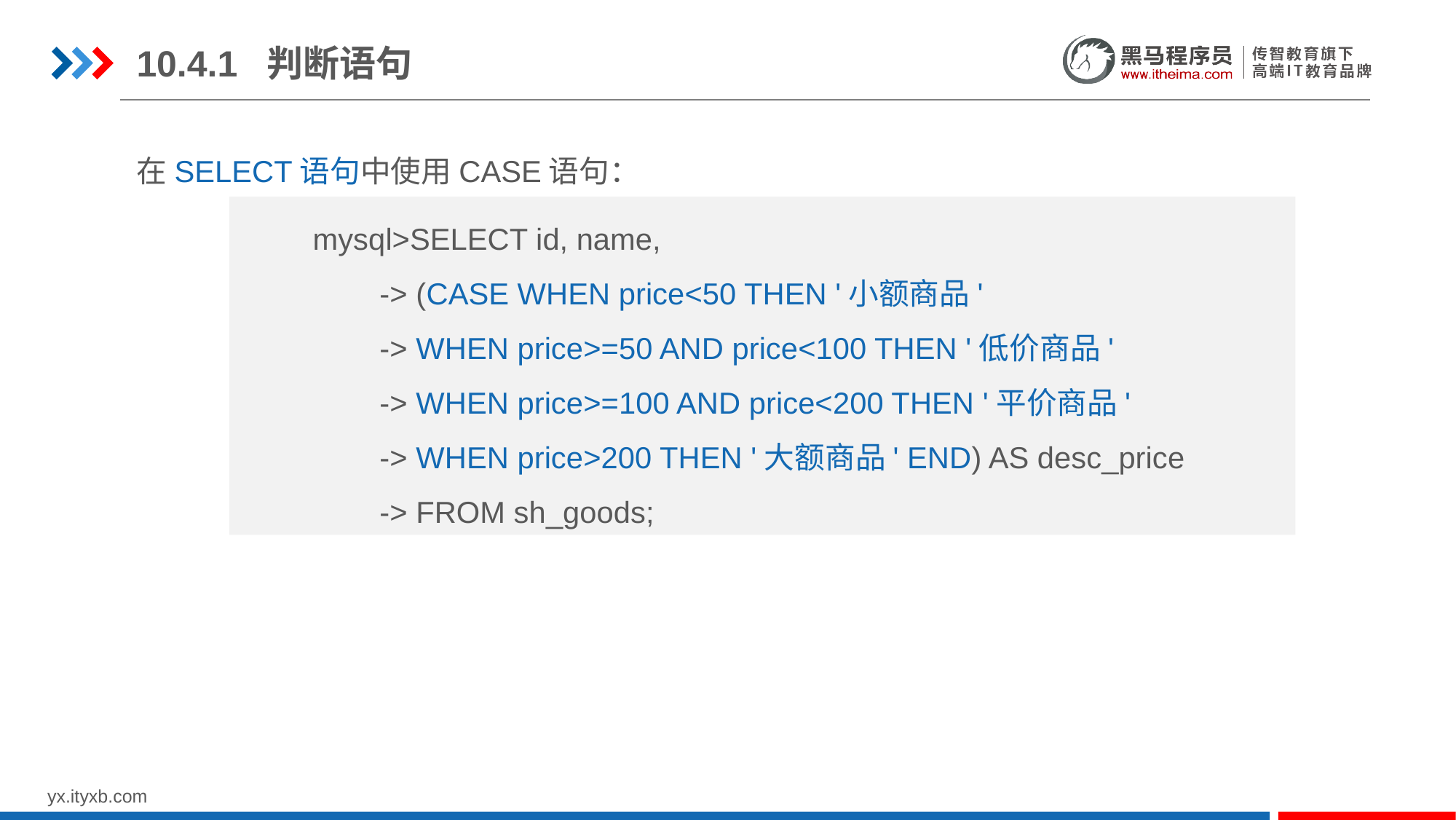

10.4.1  判断语句
在SELECT语句中使用CASE语句：
mysql>SELECT id, name,
        -> (CASE WHEN price<50 THEN '小额商品'
        -> WHEN price>=50 AND price<100 THEN '低价商品'
        -> WHEN price>=100 AND price<200 THEN '平价商品'
        -> WHEN price>200 THEN '大额商品' END) AS desc_price
        -> FROM sh_goods;